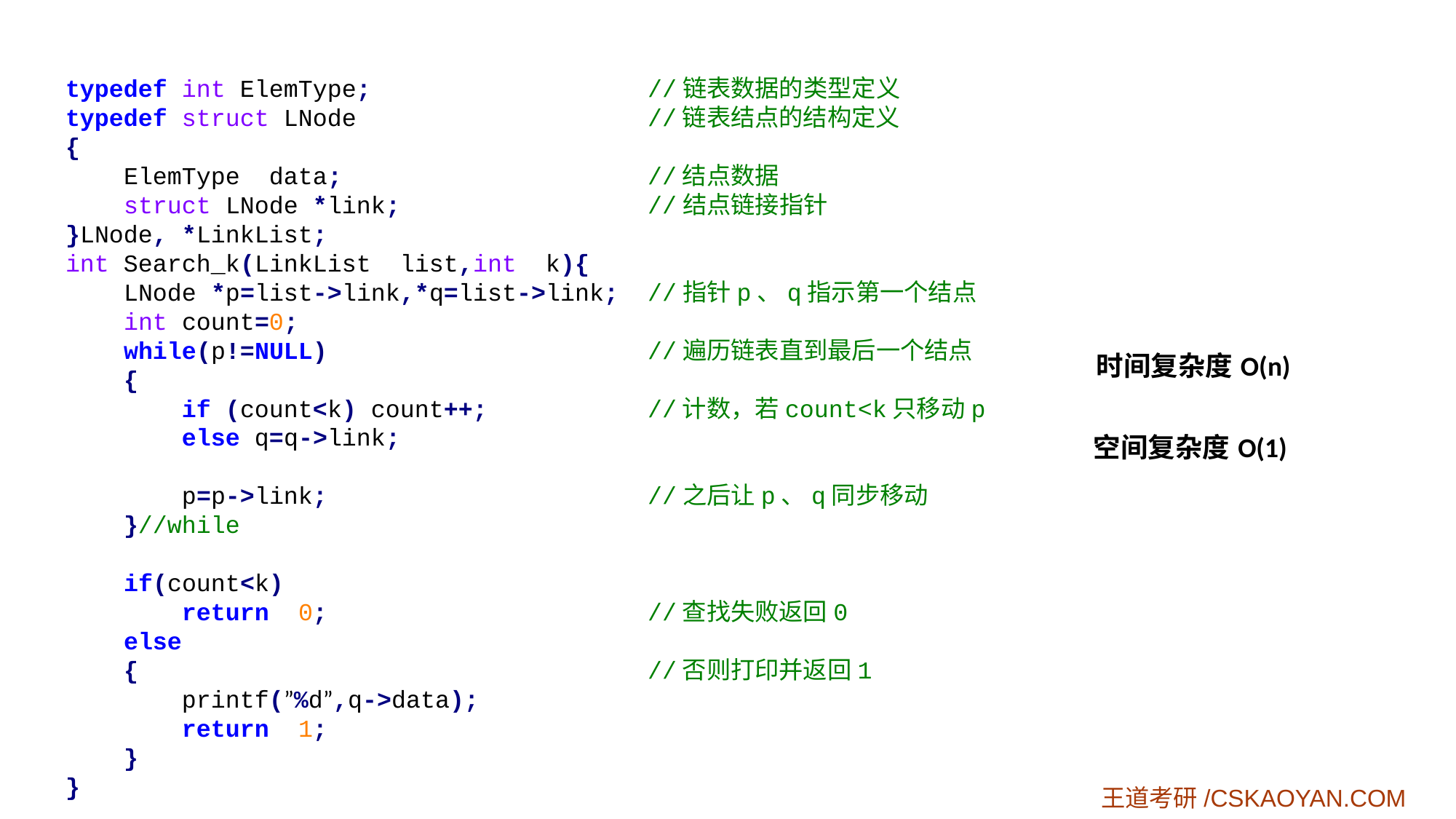

typedef int ElemType;                   //链表数据的类型定义
typedef struct LNode                    //链表结点的结构定义
{
    ElemType  data;                     //结点数据
    struct LNode *link;                 //结点链接指针
}LNode, *LinkList;
int Search_k(LinkList  list,int  k){
    LNode *p=list->link,*q=list->link;  //指针p、q指示第一个结点
    int count=0;
    while(p!=NULL)                      //遍历链表直到最后一个结点
    {
        if (count<k) count++;           //计数，若count<k只移动p
        else q=q->link;

        p=p->link;                      //之后让p、q同步移动
    }//while

    if(count<k)
        return  0;                      //查找失败返回0
    else
    {                                   //否则打印并返回1
        printf(”%d”,q->data);
        return  1;
    }
}
| 时间复杂度O(n) |
| --- |
| 空间复杂度O(1) |
王道考研/CSKAOYAN.COM